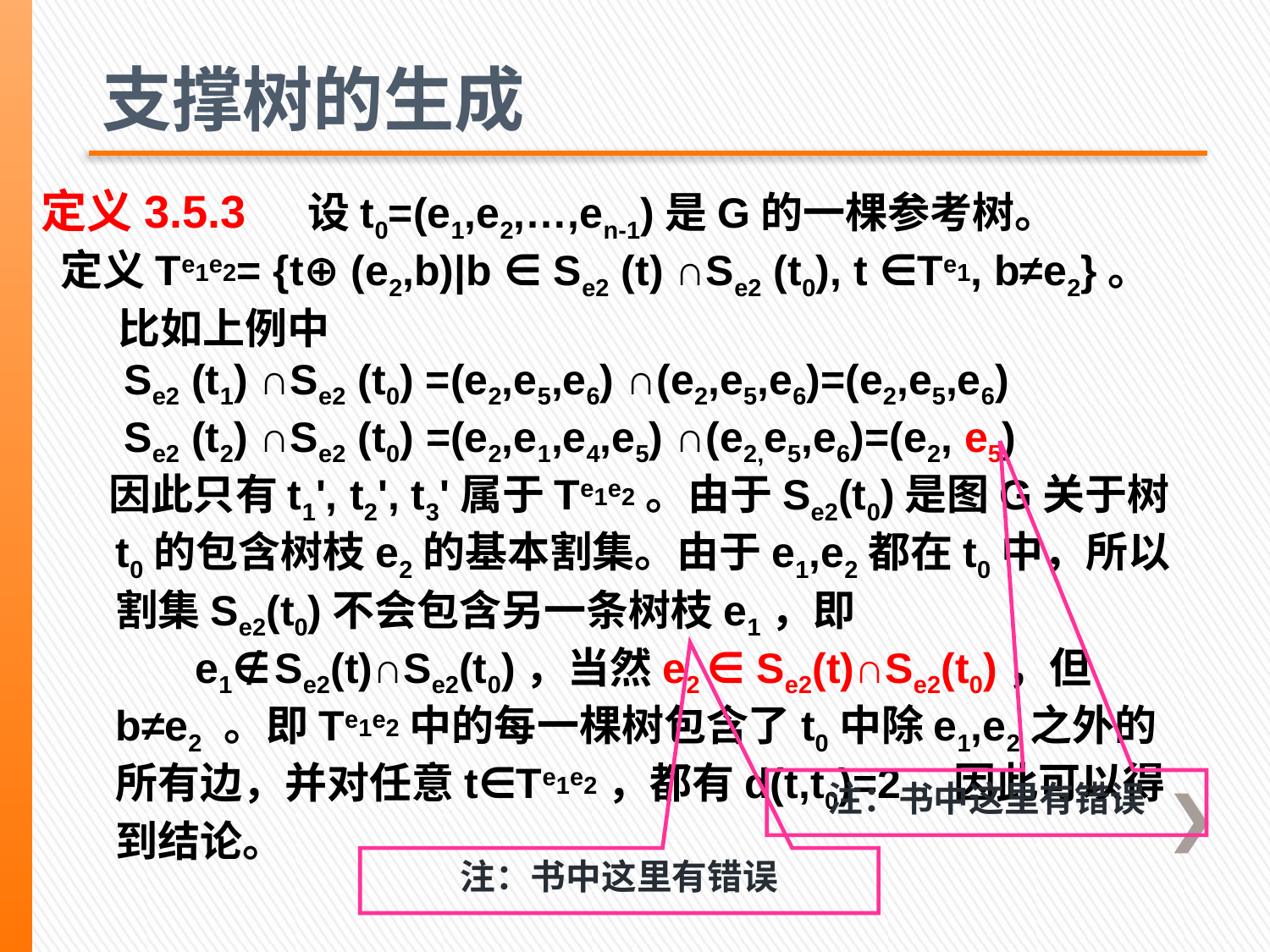

# 支撑树的生成
定义3.5.3    设t0=(e1,e2,…,en-1)是G的一棵参考树。
 定义Te1e2= {t⊕ (e2,b)|b ∈ Se2 (t) ∩Se2 (t0), t ∈Te1, b≠e2}。
       比如上例中
       Se2 (t1) ∩Se2 (t0) =(e2,e5,e6) ∩(e2,e5,e6)=(e2,e5,e6)
       Se2 (t2) ∩Se2 (t0) =(e2,e1,e4,e5) ∩(e2,e5,e6)=(e2, e5)
      因此只有t1', t2', t3'属于Te1e2。由于Se2(t0)是图G关于树t0的包含树枝e2的基本割集。由于e1,e2都在t0中，所以割集Se2(t0)不会包含另一条树枝e1，即
             e1∉Se2(t)∩Se2(t0)，当然e2 ∈ Se2(t)∩Se2(t0)，但b≠e2 。即Te1e2中的每一棵树包含了t0中除e1,e2之外的所有边，并对任意t∈Te1e2，都有d(t,t0)=2。因此可以得到结论。
注：书中这里有错误
注：书中这里有错误